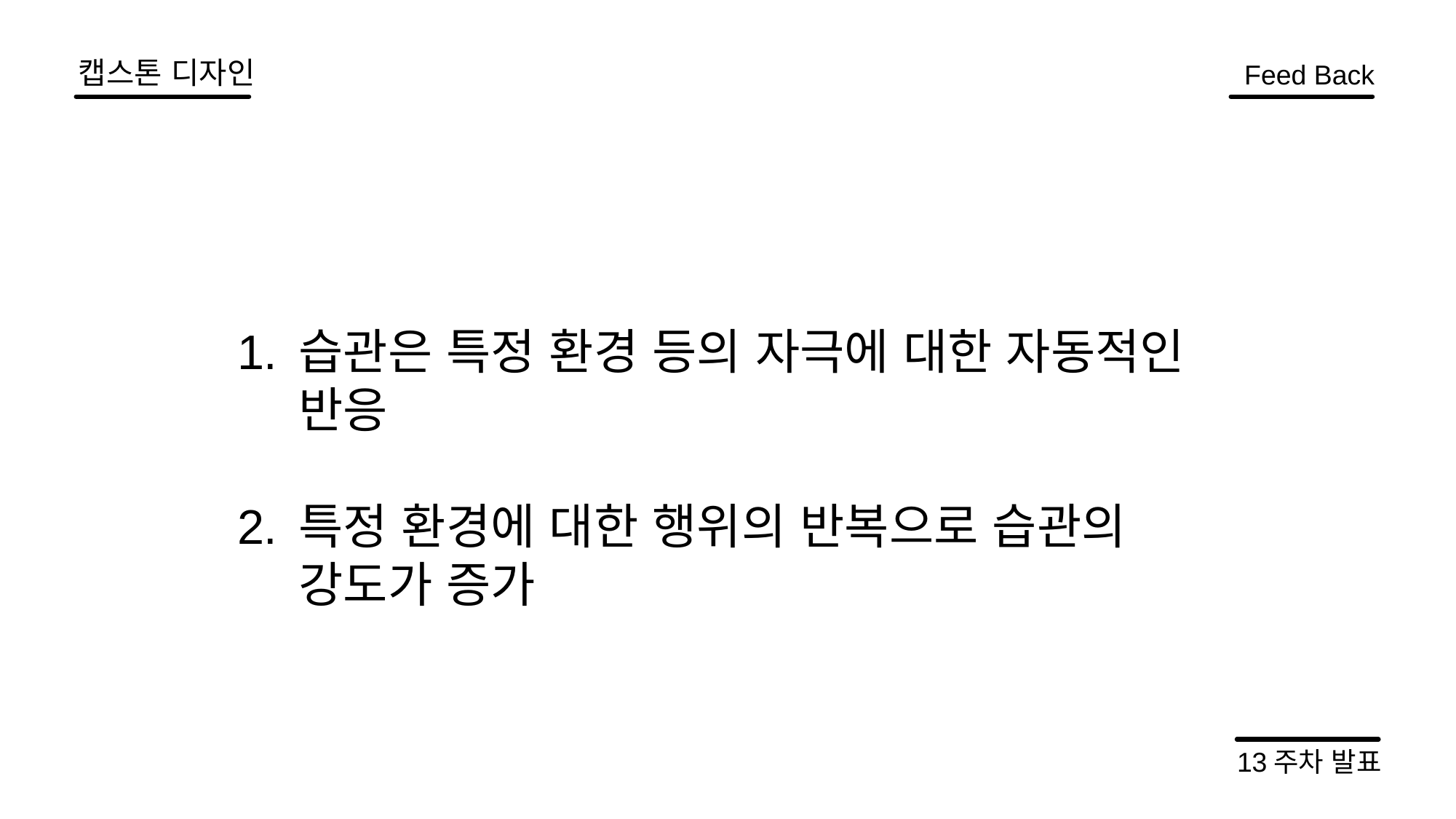

캡스톤 디자인
Feed Back
습관은 특정 환경 등의 자극에 대한 자동적인 반응

특정 환경에 대한 행위의 반복으로 습관의 강도가 증가
13주차 발표